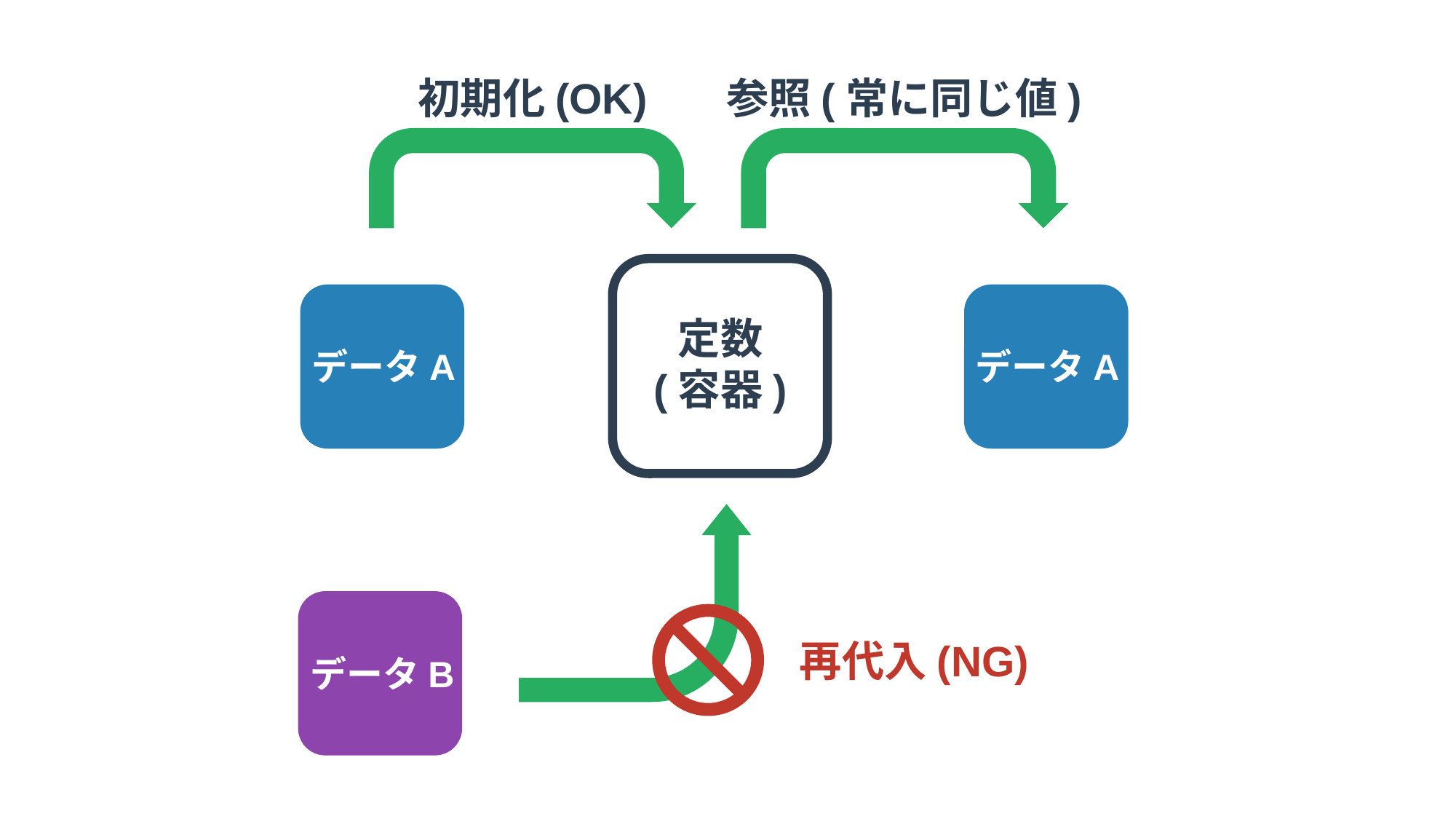

初期化(OK)
参照(常に同じ値)

定数
(容器)
データA
データA

再代入(NG)
データB